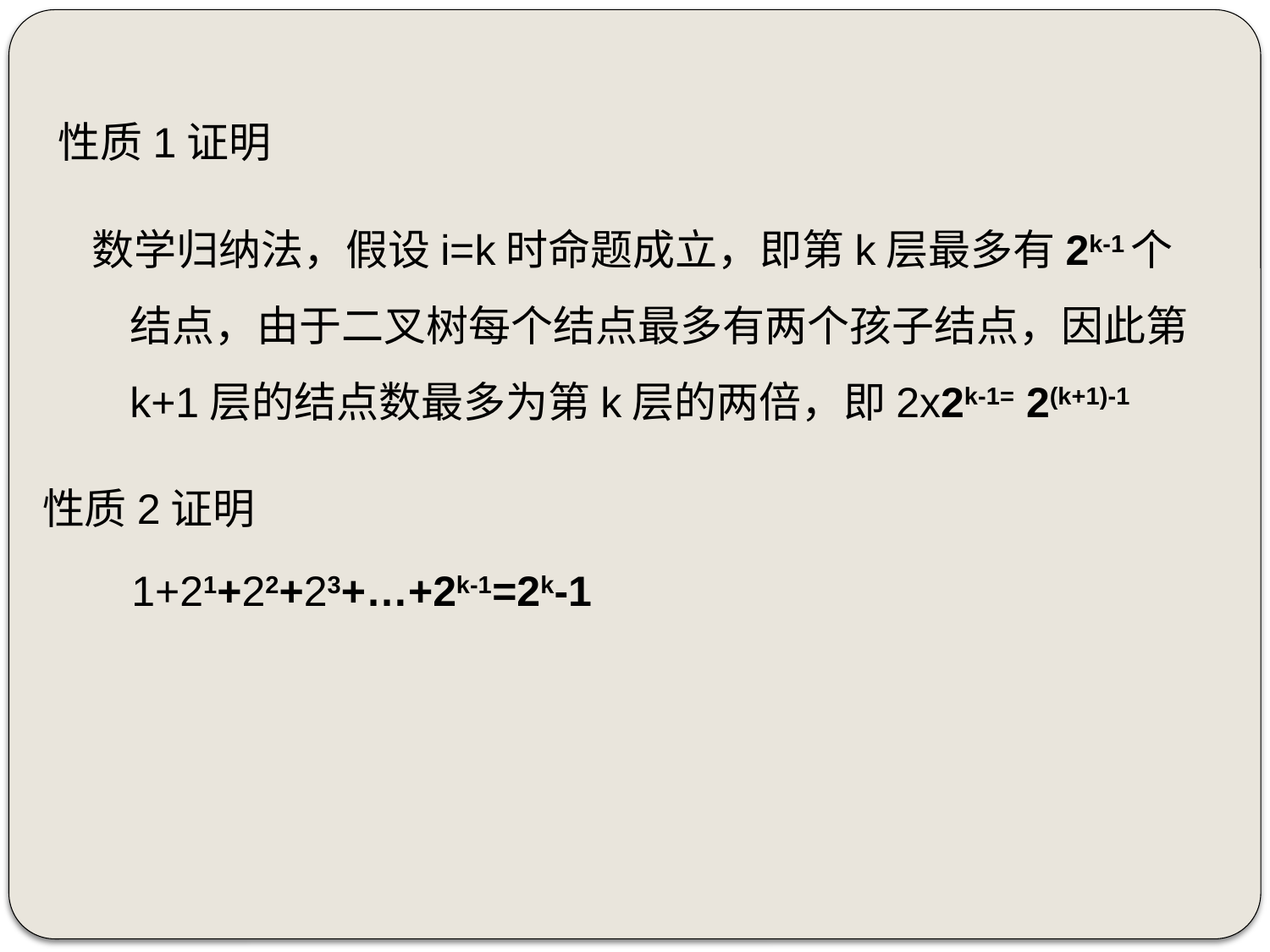

性质1证明
数学归纳法，假设i=k时命题成立，即第k层最多有2k-1个结点，由于二叉树每个结点最多有两个孩子结点，因此第k+1层的结点数最多为第k层的两倍，即2x2k-1= 2(k+1)-1
# 性质2证明
1+21+22+23+…+2k-1=2k-1